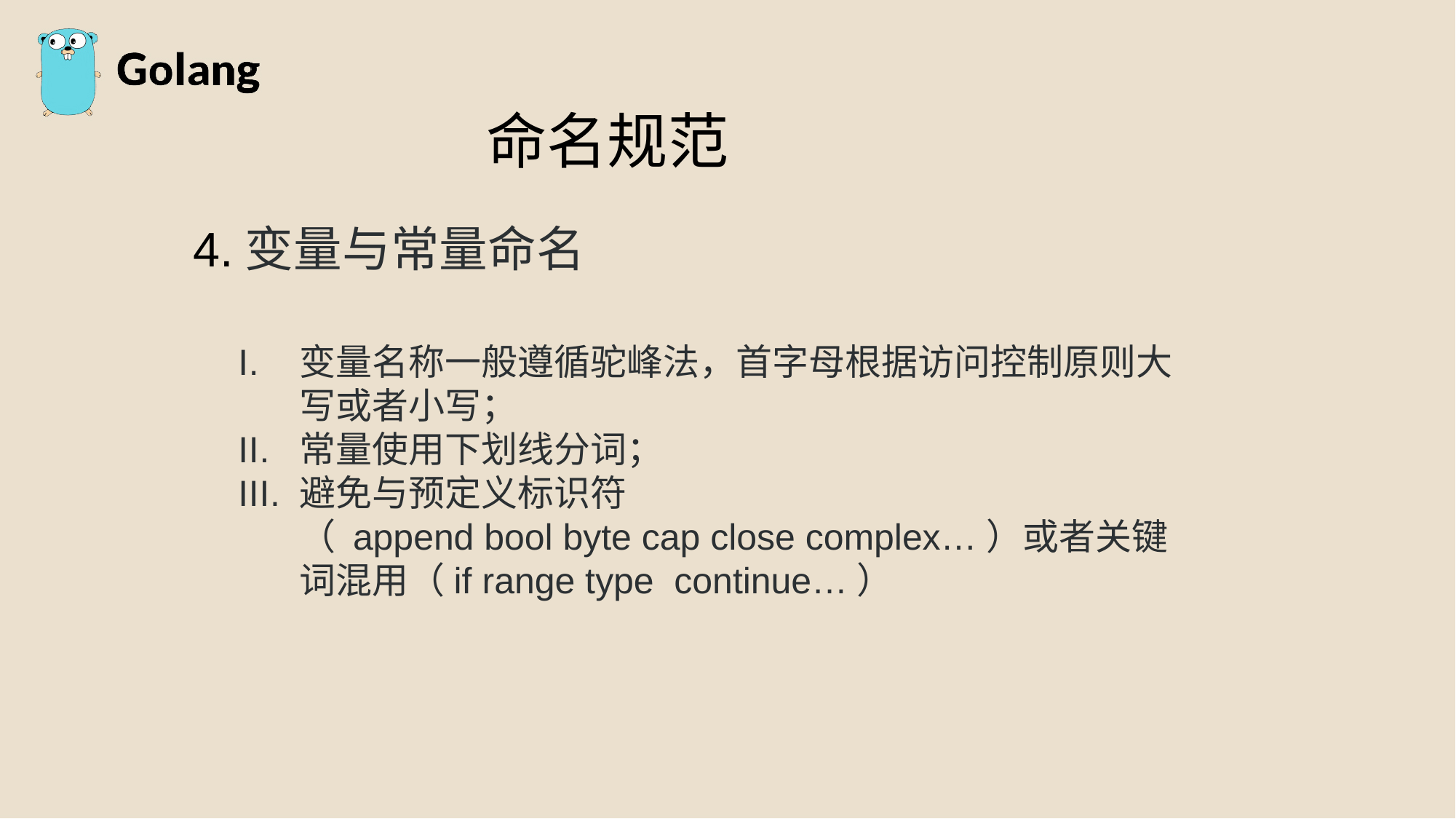

命名规范
4.变量与常量命名
变量名称一般遵循驼峰法，首字母根据访问控制原则大写或者小写；
常量使用下划线分词；
避免与预定义标识符（ append bool byte cap close complex…）或者关键词混用（if range type  continue…）